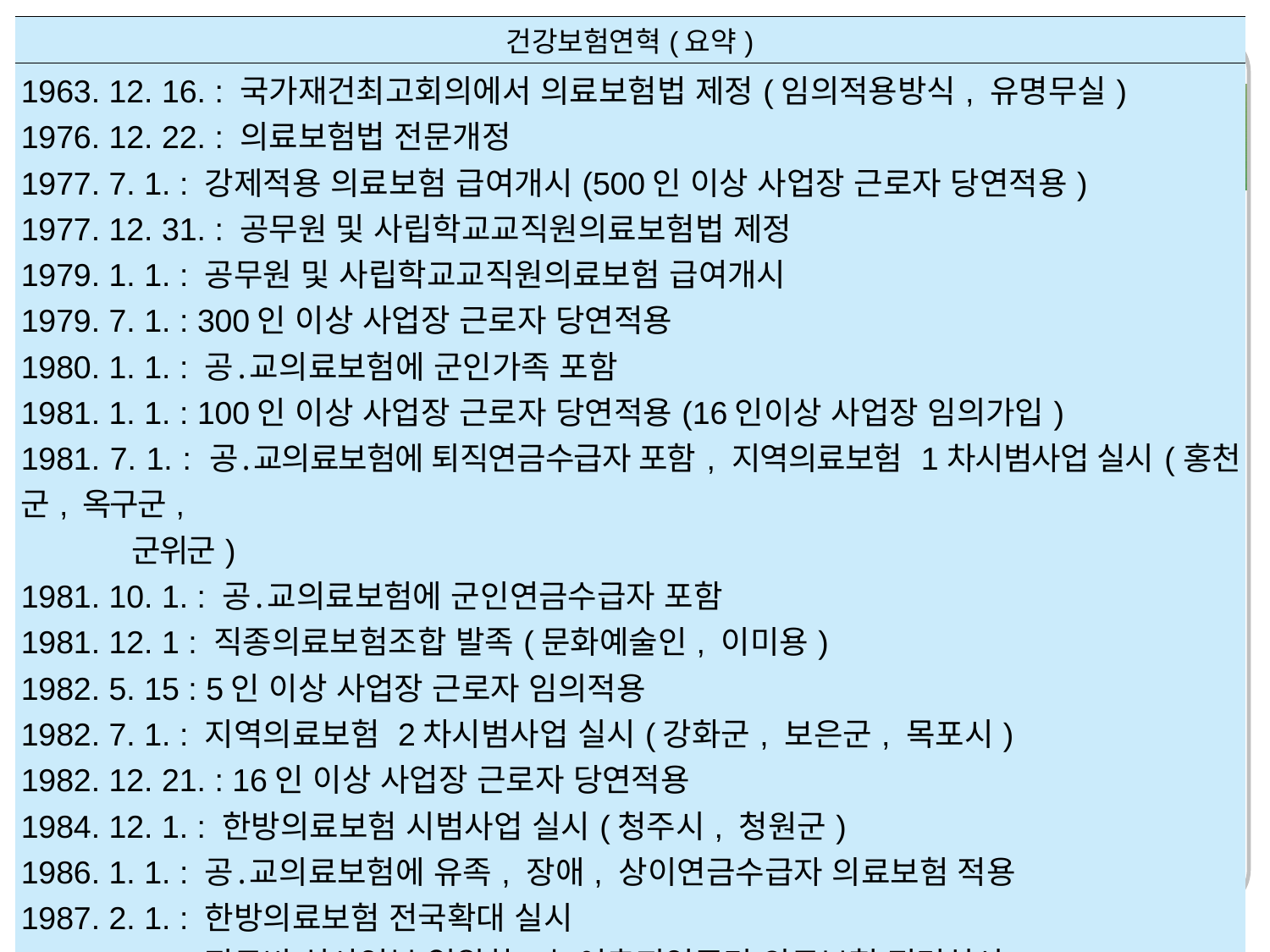

| 건강보험연혁(요약) |
| --- |
| 1963. 12. 16. : 국가재건최고회의에서 의료보험법 제정(임의적용방식, 유명무실) 1976. 12. 22. : 의료보험법 전문개정 1977. 7. 1. : 강제적용 의료보험 급여개시(500인 이상 사업장 근로자 당연적용) 1977. 12. 31. : 공무원 및 사립학교교직원의료보험법 제정 1979. 1. 1. : 공무원 및 사립학교교직원의료보험 급여개시 1979. 7. 1. : 300인 이상 사업장 근로자 당연적용 1980. 1. 1. : 공․교의료보험에 군인가족 포함 1981. 1. 1. : 100인 이상 사업장 근로자 당연적용(16인이상 사업장 임의가입) 1981. 7. 1. : 공․교의료보험에 퇴직연금수급자 포함, 지역의료보험 1차시범사업 실시(홍천군, 옥구군, 군위군) 1981. 10. 1. : 공․교의료보험에 군인연금수급자 포함 1981. 12. 1 : 직종의료보험조합 발족(문화예술인, 이미용) 1982. 5. 15 : 5인 이상 사업장 근로자 임의적용 1982. 7. 1. : 지역의료보험 2차시범사업 실시(강화군, 보은군, 목포시) 1982. 12. 21. : 16인 이상 사업장 근로자 당연적용 1984. 12. 1. : 한방의료보험 시범사업 실시(청주시, 청원군) 1986. 1. 1. : 공․교의료보험에 유족, 장애, 상이연금수급자 의료보험 적용 1987. 2. 1. : 한방의료보험 전국확대 실시 1988. 1. 1. : 진료비 심사엄부 일원화, 농어촌지역주민 의료보험 전면실시 1988. 7. 22. : 5인 이상 사업장 근로자 당연 적용 1989. 7. 1. : 도시지역주민 의료보험 전면실시(전국민 의료보험 실현), 연금수급대상자 지역의료보험 으로 전환 1989. 10. 1. : 약국의료보험 전국확대 실시 |

14